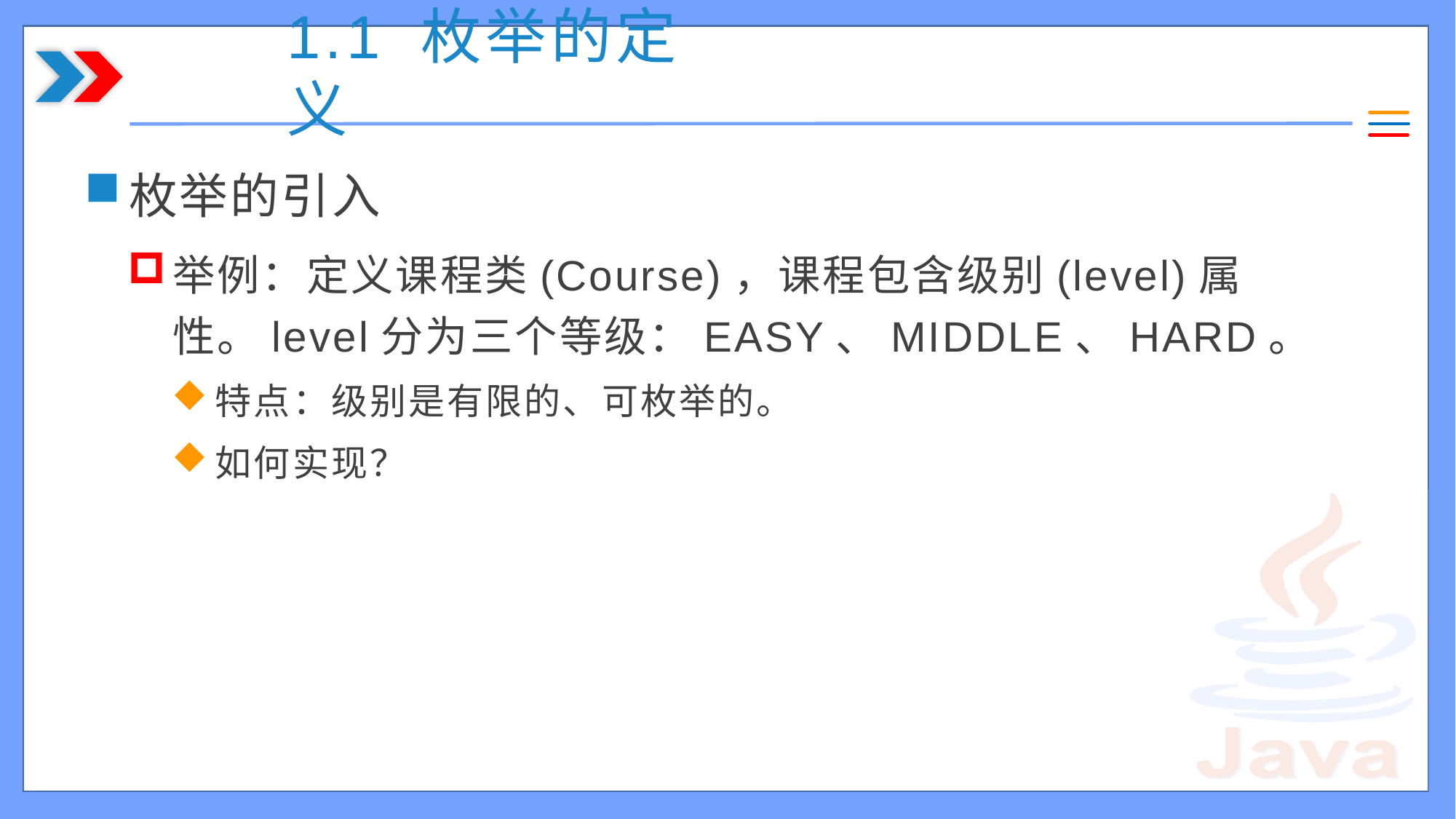

# 1.1 枚举的定义
枚举的引入
举例：定义课程类(Course)，课程包含级别(level)属性。level分为三个等级：EASY、MIDDLE、HARD。
特点：级别是有限的、可枚举的。
如何实现？